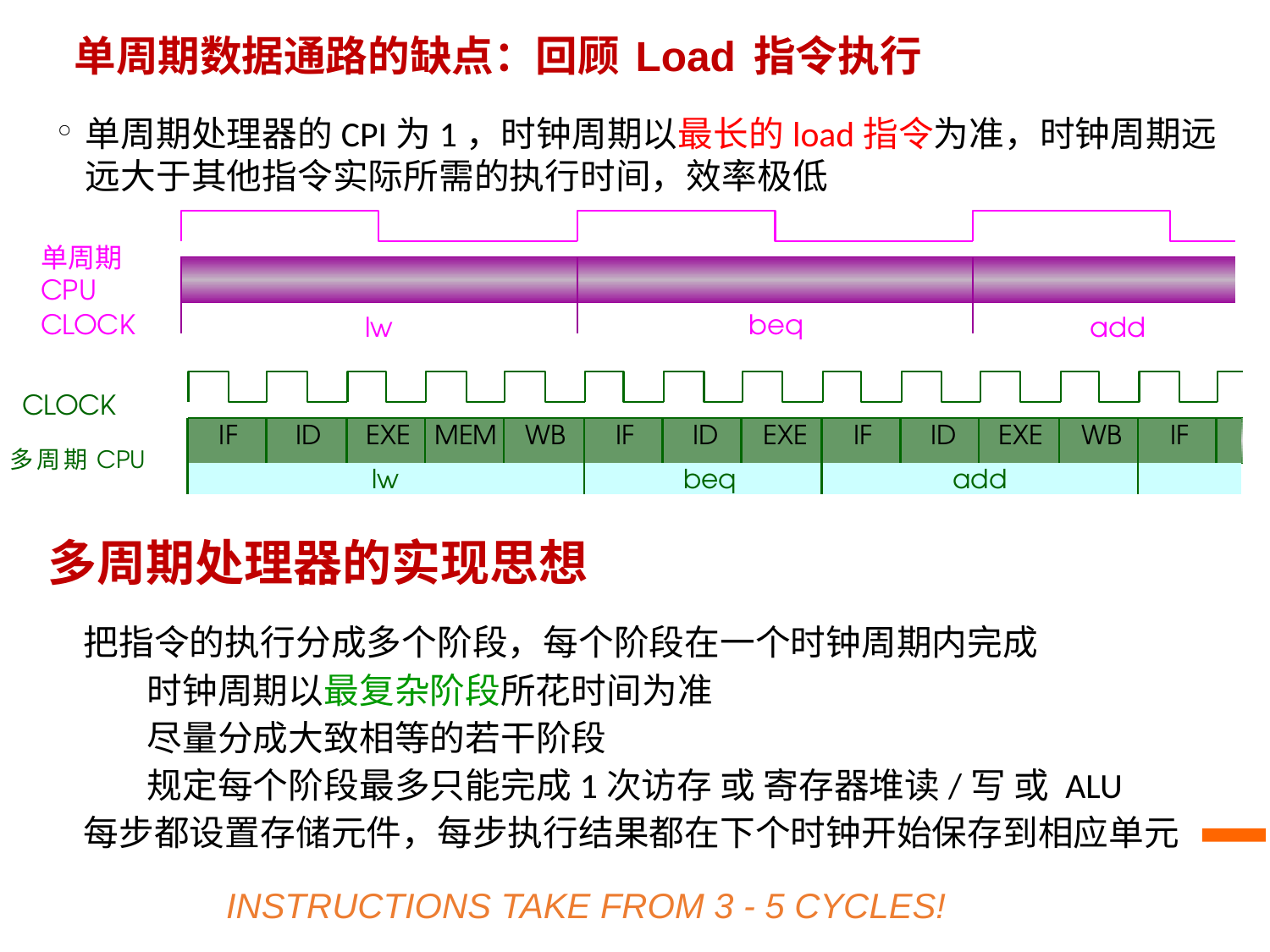

# 单周期数据通路的缺点：回顾 Load 指令执行
单周期处理器的CPI为1，时钟周期以最长的load指令为准，时钟周期远远大于其他指令实际所需的执行时间，效率极低

单周期CPU
CLOCK

beq
add
lw

CLOCK
多周期CPU

| IF | ID | EXE | MEM | WB | IF | ID | EXE | IF | ID | EXE | WB | IF |  |
| --- | --- | --- | --- | --- | --- | --- | --- | --- | --- | --- | --- | --- | --- |
| lw |  |  |  |  | beq |  |  | add |  |  |  |  |  |
多周期处理器的实现思想
把指令的执行分成多个阶段，每个阶段在一个时钟周期内完成
时钟周期以最复杂阶段所花时间为准
尽量分成大致相等的若干阶段
规定每个阶段最多只能完成1次访存 或 寄存器堆读/写 或 ALU
每步都设置存储元件，每步执行结果都在下个时钟开始保存到相应单元
INSTRUCTIONS TAKE FROM 3 - 5 CYCLES!